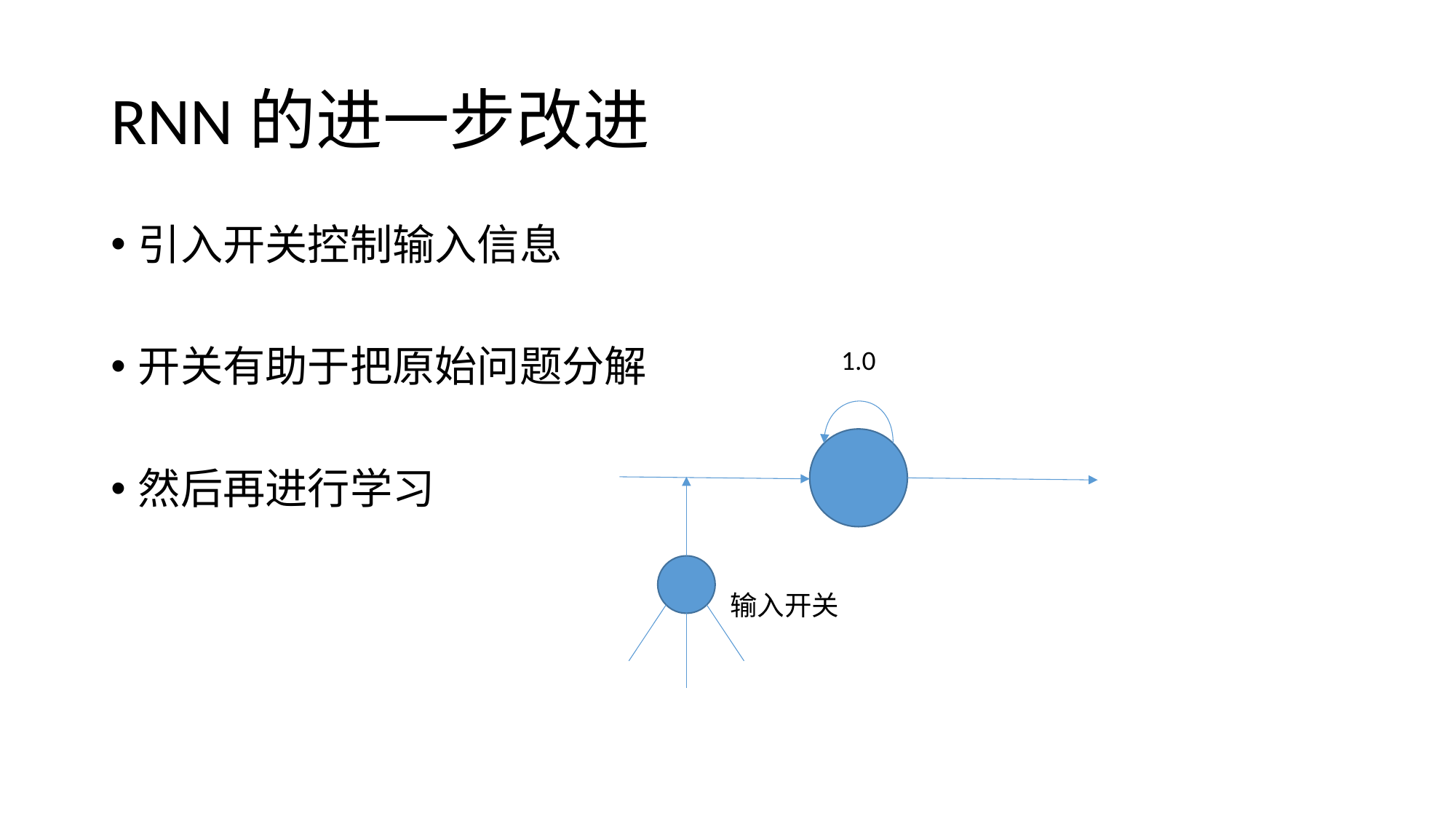

# RNN的进一步改进
引入开关控制输入信息

开关有助于把原始问题分解

然后再进行学习
1.0

输入开关